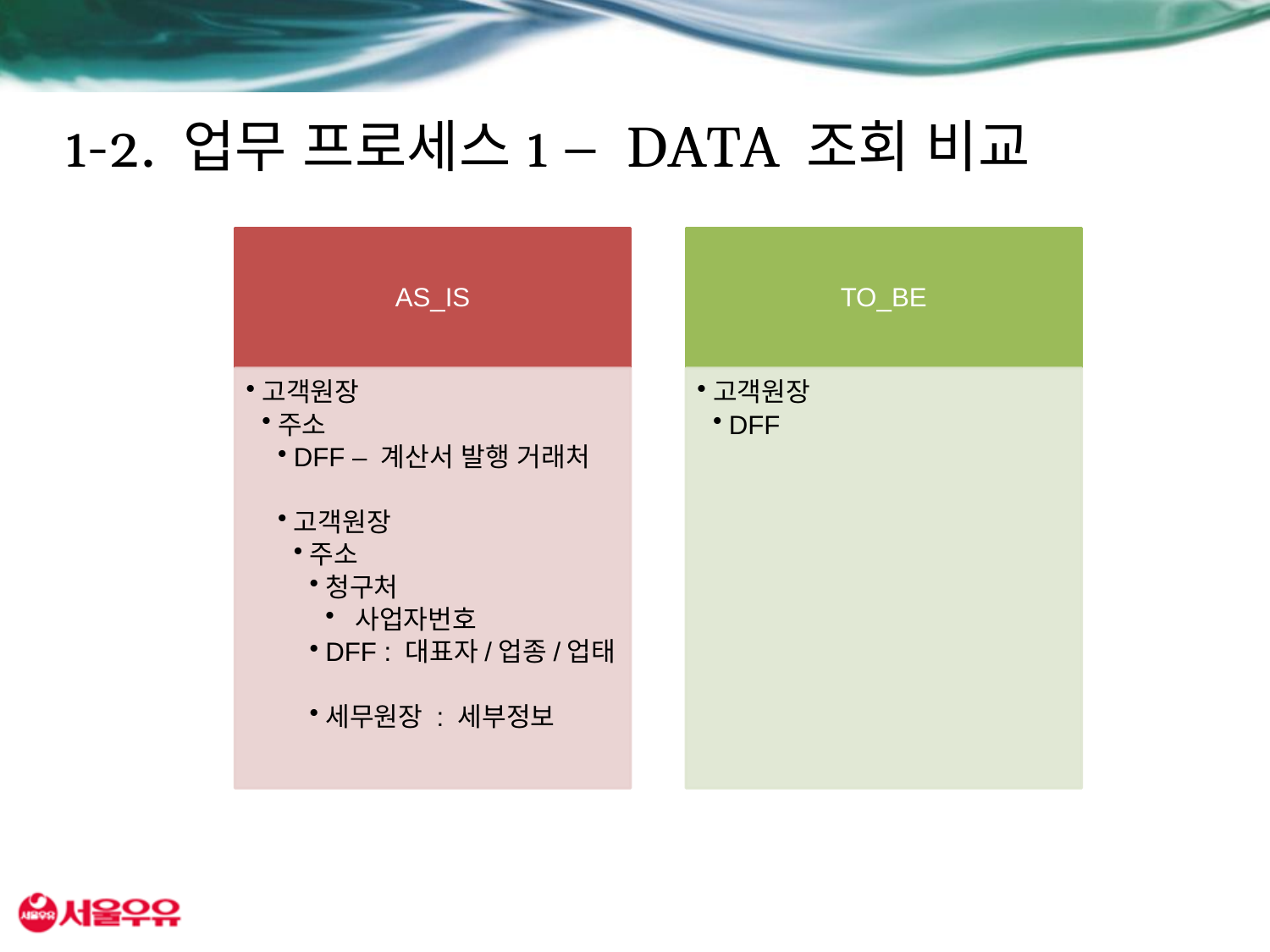

1-2. 업무 프로세스1 –  DATA 조회 비교
AS_IS
고객원장
주소
DFF – 계산서 발행 거래처

고객원장
주소
청구처
 사업자번호
DFF : 대표자/업종/업태

세무원장 : 세부정보
TO_BE
고객원장
DFF